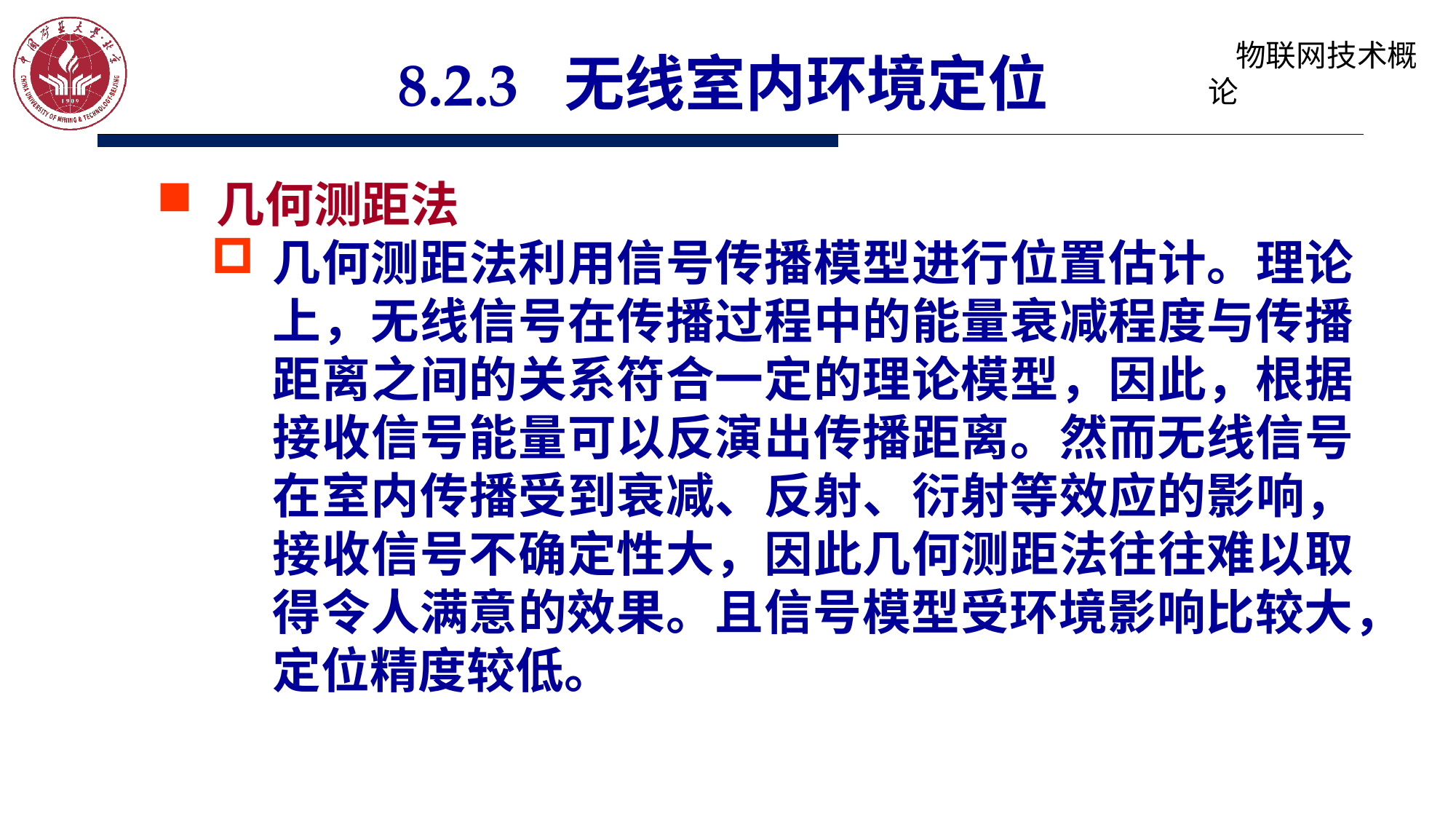

# 8.2.3  无线室内环境定位
 几何测距法
几何测距法利用信号传播模型进行位置估计。理论上，无线信号在传播过程中的能量衰减程度与传播距离之间的关系符合一定的理论模型，因此，根据接收信号能量可以反演出传播距离。然而无线信号在室内传播受到衰减、反射、衍射等效应的影响，接收信号不确定性大，因此几何测距法往往难以取得令人满意的效果。且信号模型受环境影响比较大，定位精度较低。